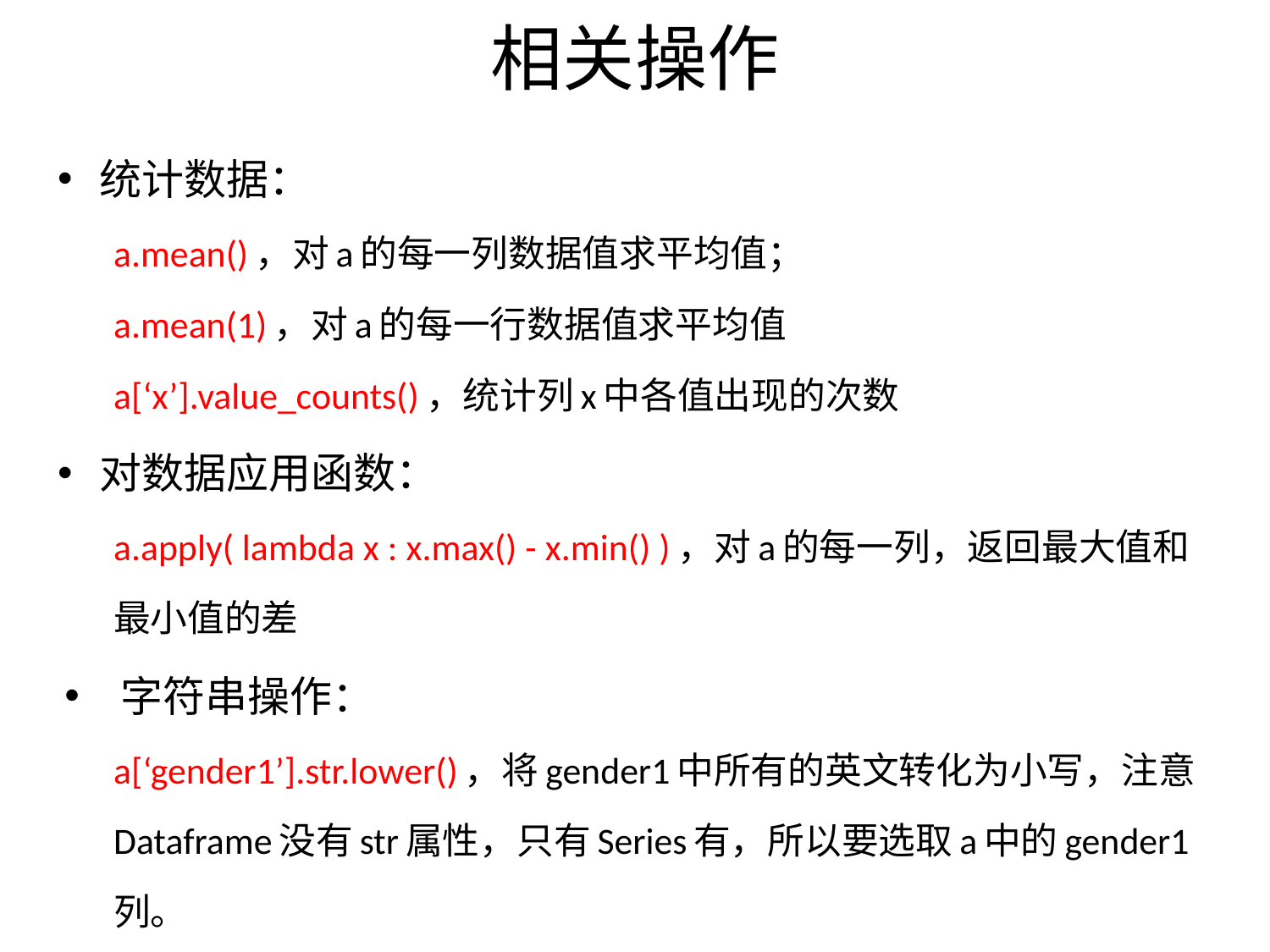

# 相关操作
统计数据：
a.mean()，对a的每一列数据值求平均值；
a.mean(1)，对a的每一行数据值求平均值
a[‘x’].value_counts()，统计列x中各值出现的次数
对数据应用函数：
a.apply( lambda x : x.max() - x.min() )，对a的每一列，返回最大值和最小值的差
字符串操作：
a[‘gender1’].str.lower()，将gender1中所有的英文转化为小写，注意Dataframe没有str属性，只有Series有，所以要选取a中的gender1列。